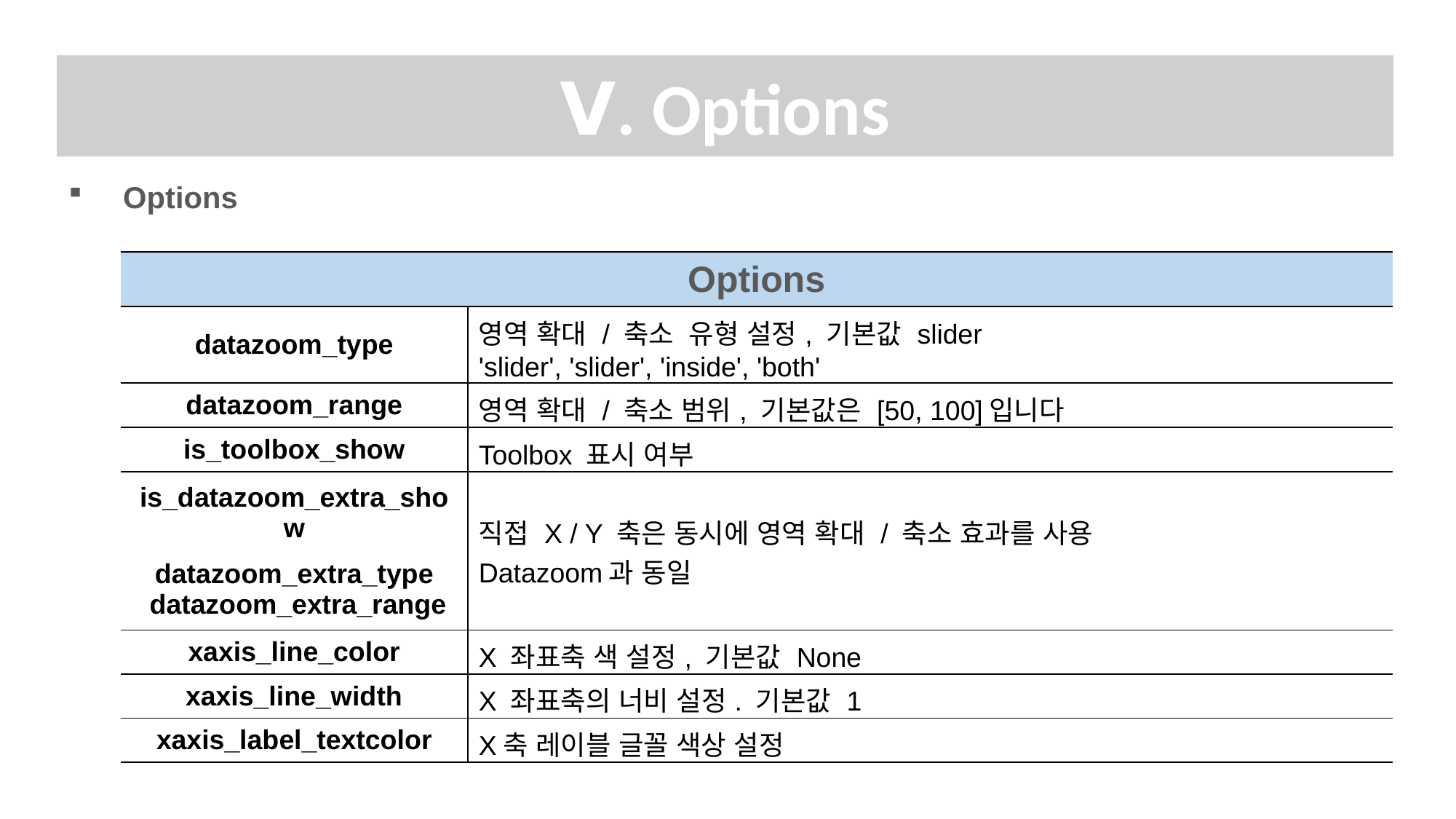

Ⅴ. Options
Options
| Options |  |
| --- | --- |
| datazoom\_type | 영역 확대 / 축소 유형 설정, 기본값 slider 'slider', 'slider', 'inside', 'both' |
| datazoom\_range | 영역 확대 / 축소 범위, 기본값은 [50, 100]입니다 |
| is\_toolbox\_show | Toolbox 표시 여부 |
| is\_datazoom\_extra\_show datazoom\_extra\_type datazoom\_extra\_range | 직접 X / Y 축은 동시에 영역 확대 / 축소 효과를 사용 Datazoom과 동일 |
| xaxis\_line\_color | X 좌표축 색 설정, 기본값 None |
| xaxis\_line\_width | X 좌표축의 너비 설정. 기본값 1 |
| xaxis\_label\_textcolor | X축 레이블 글꼴 색상 설정 |